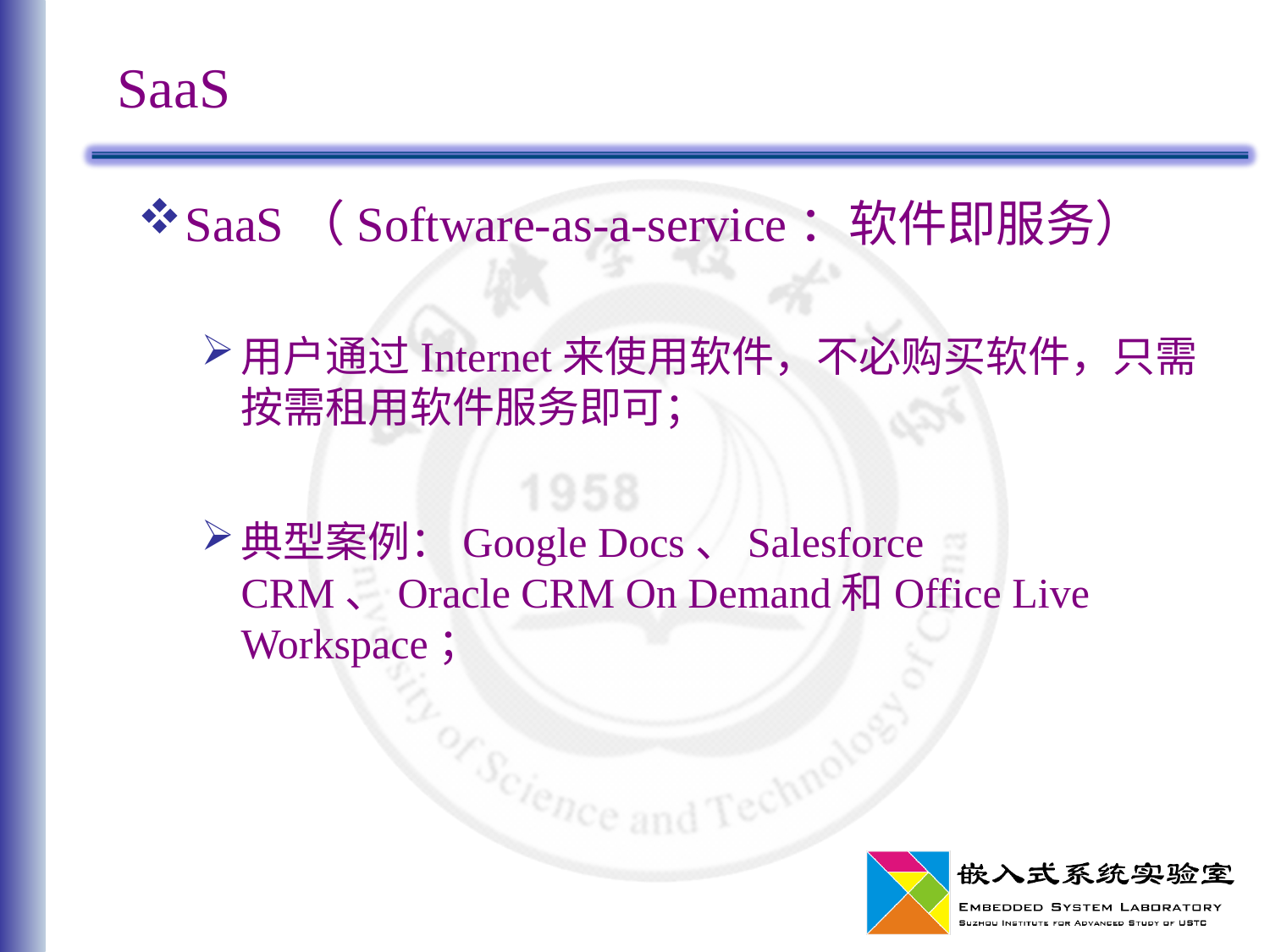

# SaaS
SaaS（Software-as-a-service：软件即服务）

用户通过Internet来使用软件，不必购买软件，只需按需租用软件服务即可；

典型案例：Google Docs、Salesforce CRM、Oracle CRM On Demand和Office Live Workspace；